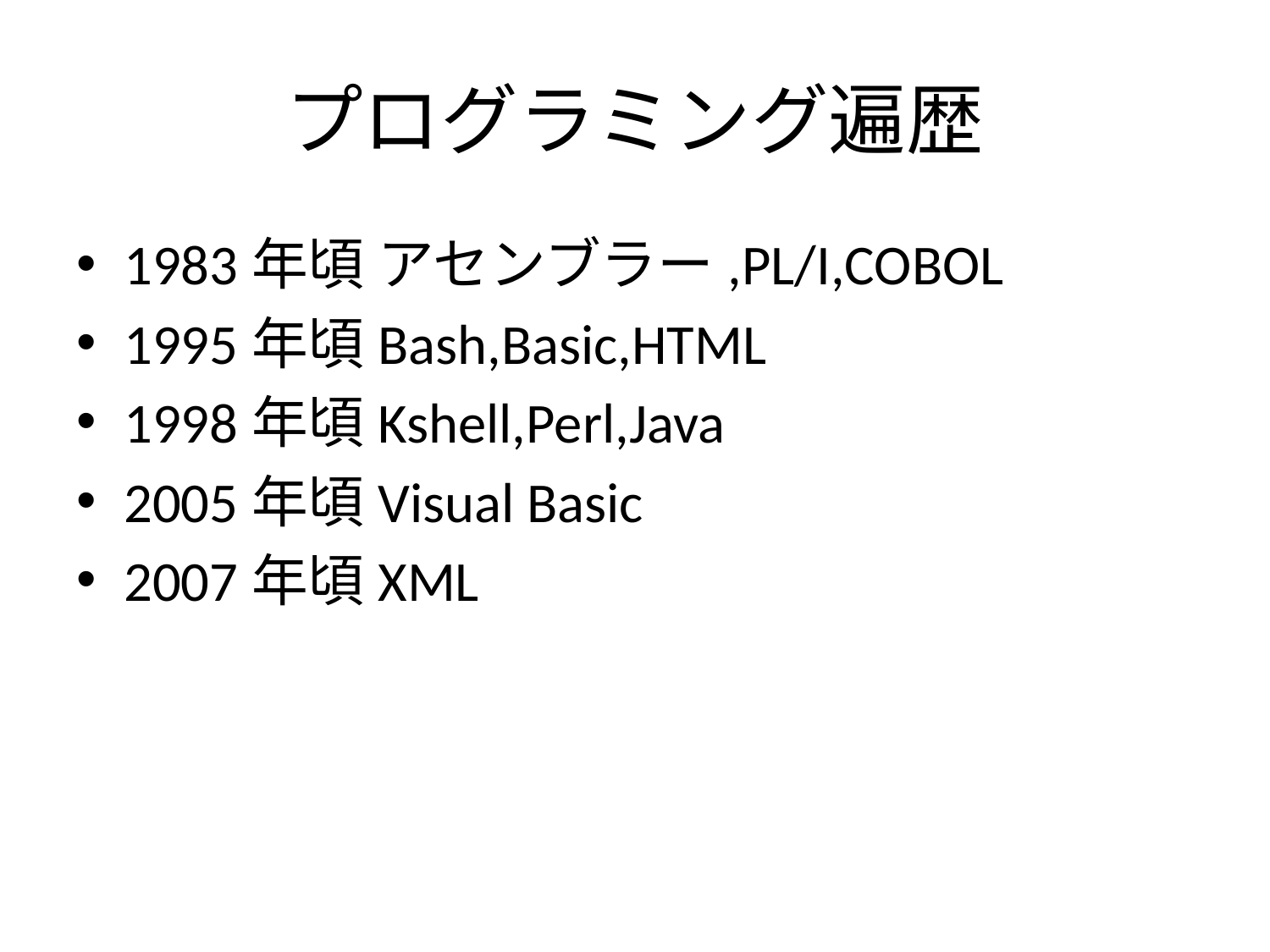

# プログラミング遍歴
1983年頃	アセンブラー,PL/I,COBOL
1995年頃	Bash,Basic,HTML
1998年頃	Kshell,Perl,Java
2005年頃	Visual Basic
2007年頃	XML